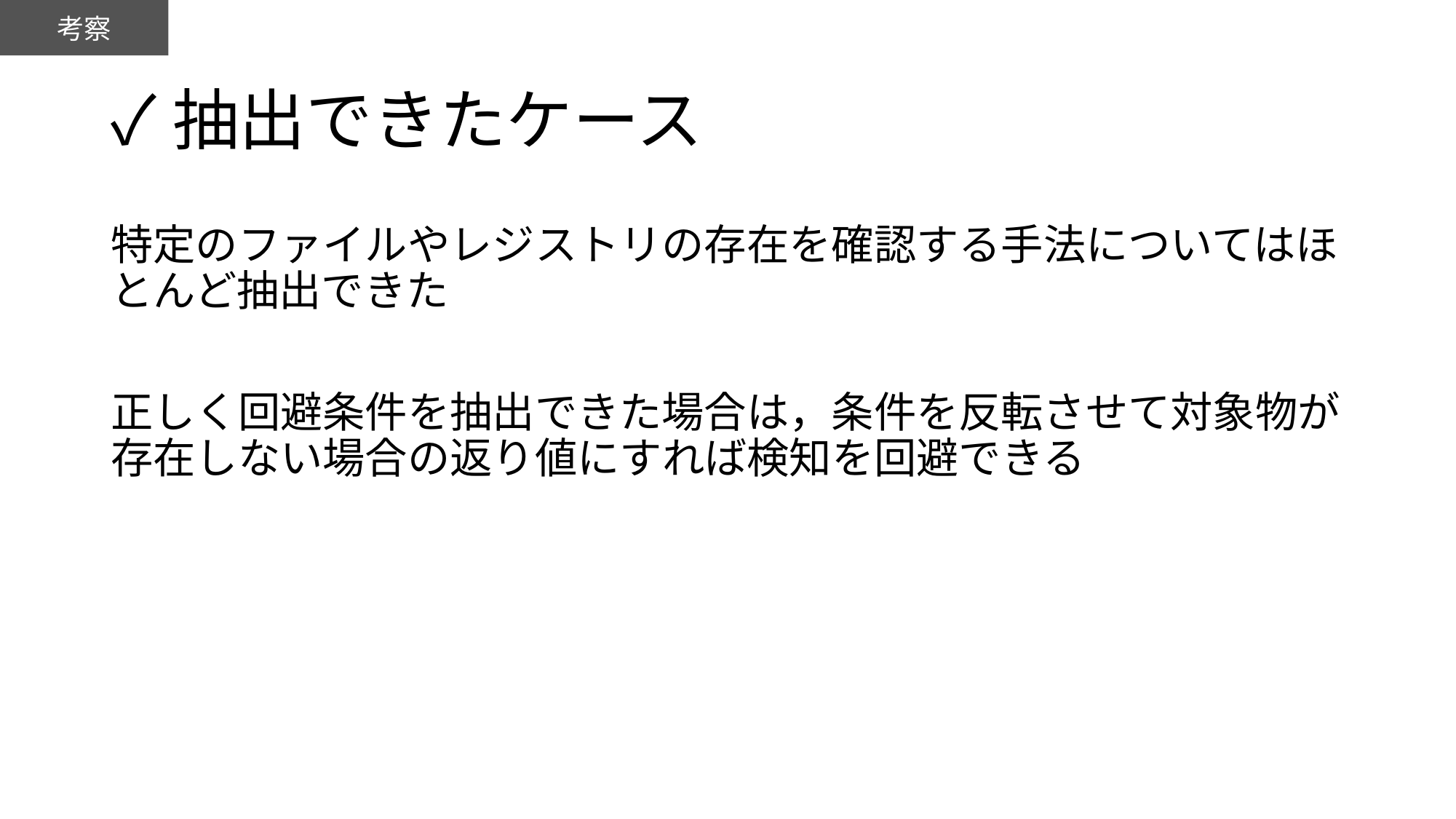

考察
# ✓抽出できたケース
特定のファイルやレジストリの存在を確認する手法についてはほとんど抽出できた

正しく回避条件を抽出できた場合は，条件を反転させて対象物が存在しない場合の返り値にすれば検知を回避できる